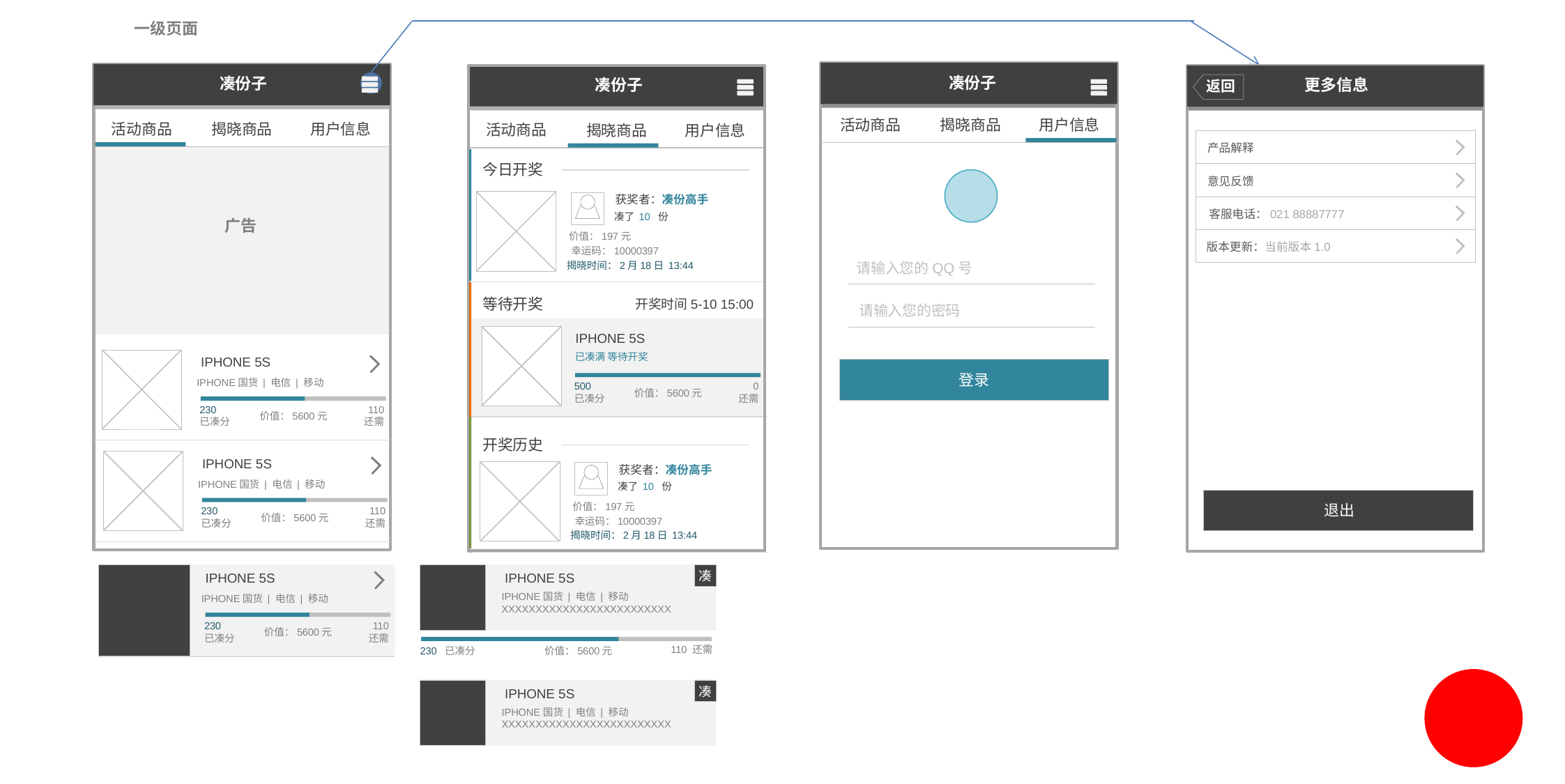

一级页面

凑份子

凑份子

凑份子
更多信息

返回

活动商品
揭晓商品
用户信息

活动商品
揭晓商品
用户信息
活动商品
揭晓商品
用户信息

产品解释

意见反馈

客服电话：021 88887777

版本更新：当前版本1.0

今日开奖

获奖者：凑份高手

凑了 10  份
价值：197元
幸运码：10000397
揭晓时间：2月18日 13:44
广告
请输入您的QQ号

等待开奖
开奖时间5-10 15:00
请输入您的密码

IPHONE 5S

已凑满 等待开奖

500
已凑分
0
还需
价值：5600元
IPHONE 5S

IPHONE国货 | 电信 | 移动

230
已凑分
110
还需
价值：5600元

登录

开奖历史
IPHONE 5S

IPHONE国货 | 电信 | 移动

230
已凑分
110
还需
价值：5600元
获奖者：凑份高手

凑了 10  份
价值：197元
幸运码：10000397
揭晓时间：2月18日 13:44

退出
凑

IPHONE 5S

IPHONE 5S

IPHONE国货 | 电信 | 移动
XXXXXXXXXXXXXXXXXXXXXXXXX
IPHONE国货 | 电信 | 移动

230
已凑分
110
还需
价值：5600元

110 还需
价值：5600元
230  已凑分

凑

IPHONE 5S
IPHONE国货 | 电信 | 移动
XXXXXXXXXXXXXXXXXXXXXXXXX